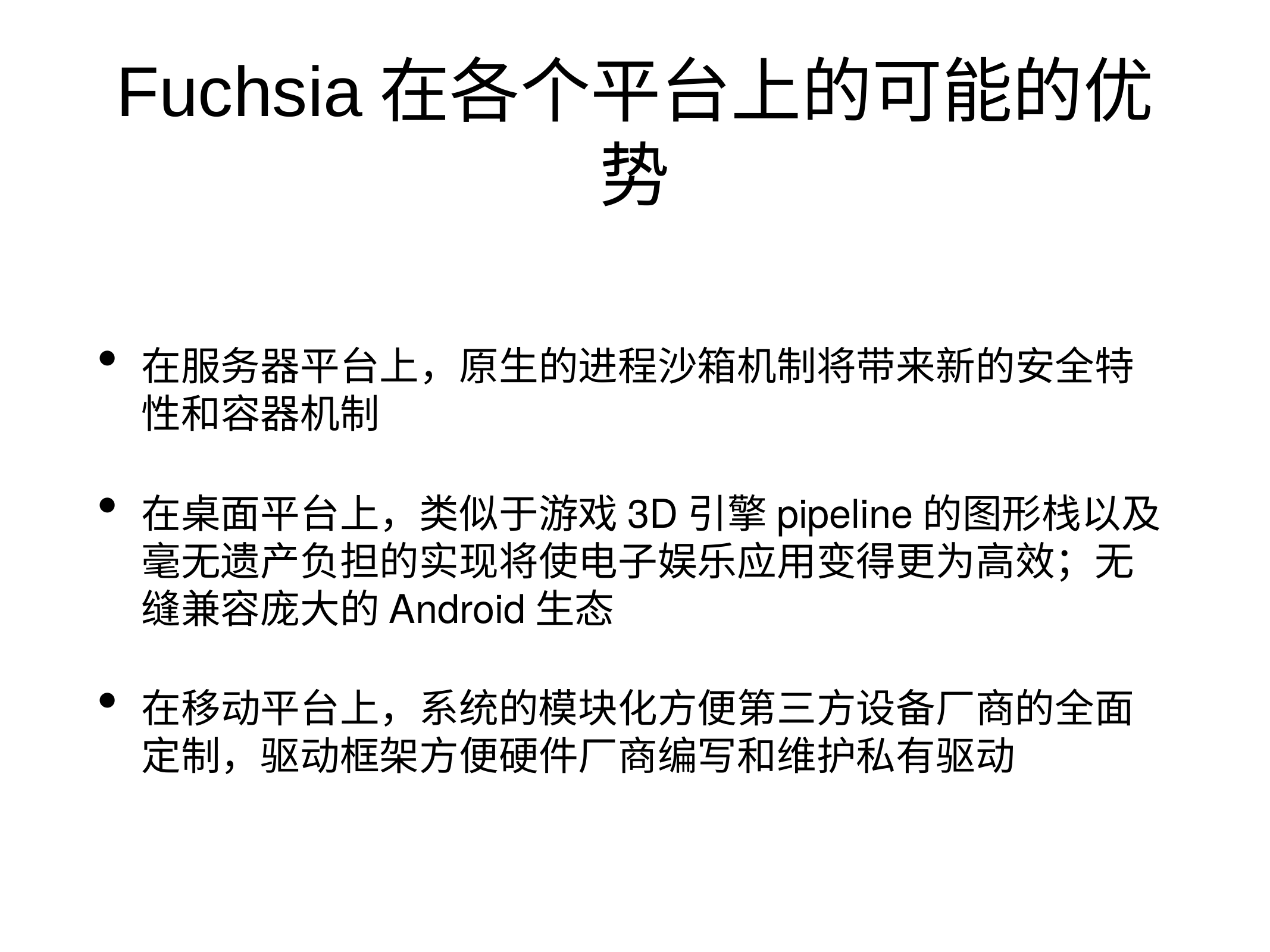

# Fuchsia在各个平台上的可能的优势
在服务器平台上，原生的进程沙箱机制将带来新的安全特性和容器机制
在桌面平台上，类似于游戏3D引擎pipeline的图形栈以及毫无遗产负担的实现将使电子娱乐应用变得更为高效；无缝兼容庞大的Android生态
在移动平台上，系统的模块化方便第三方设备厂商的全面定制，驱动框架方便硬件厂商编写和维护私有驱动